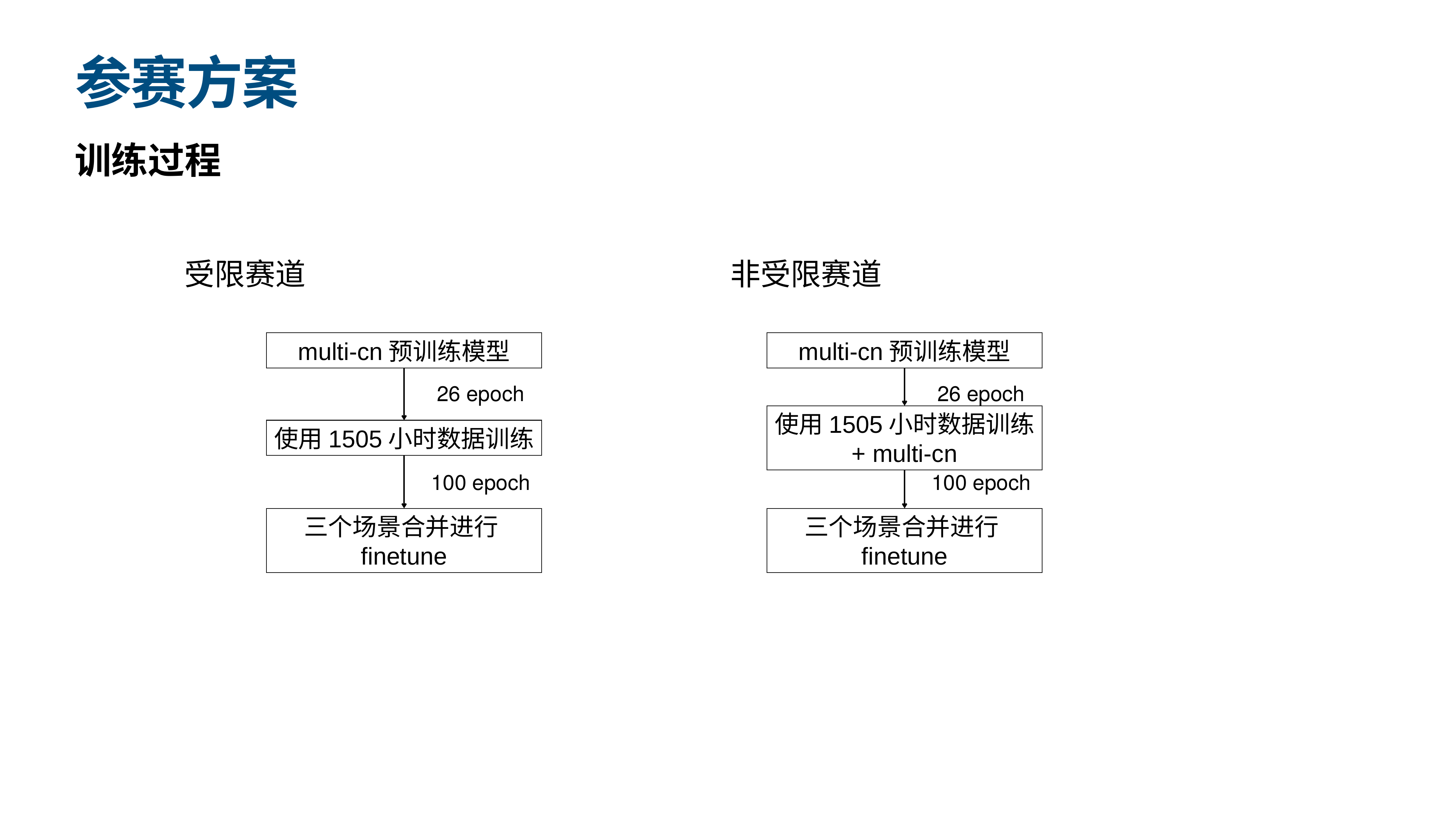

# 参赛方案
训练过程
受限赛道
非受限赛道
multi-cn预训练模型
26 epoch
使用1505小时数据训练
100 epoch
三个场景合并进行finetune
multi-cn预训练模型
26 epoch
使用1505小时数据训练 + multi-cn
100 epoch
三个场景合并进行finetune